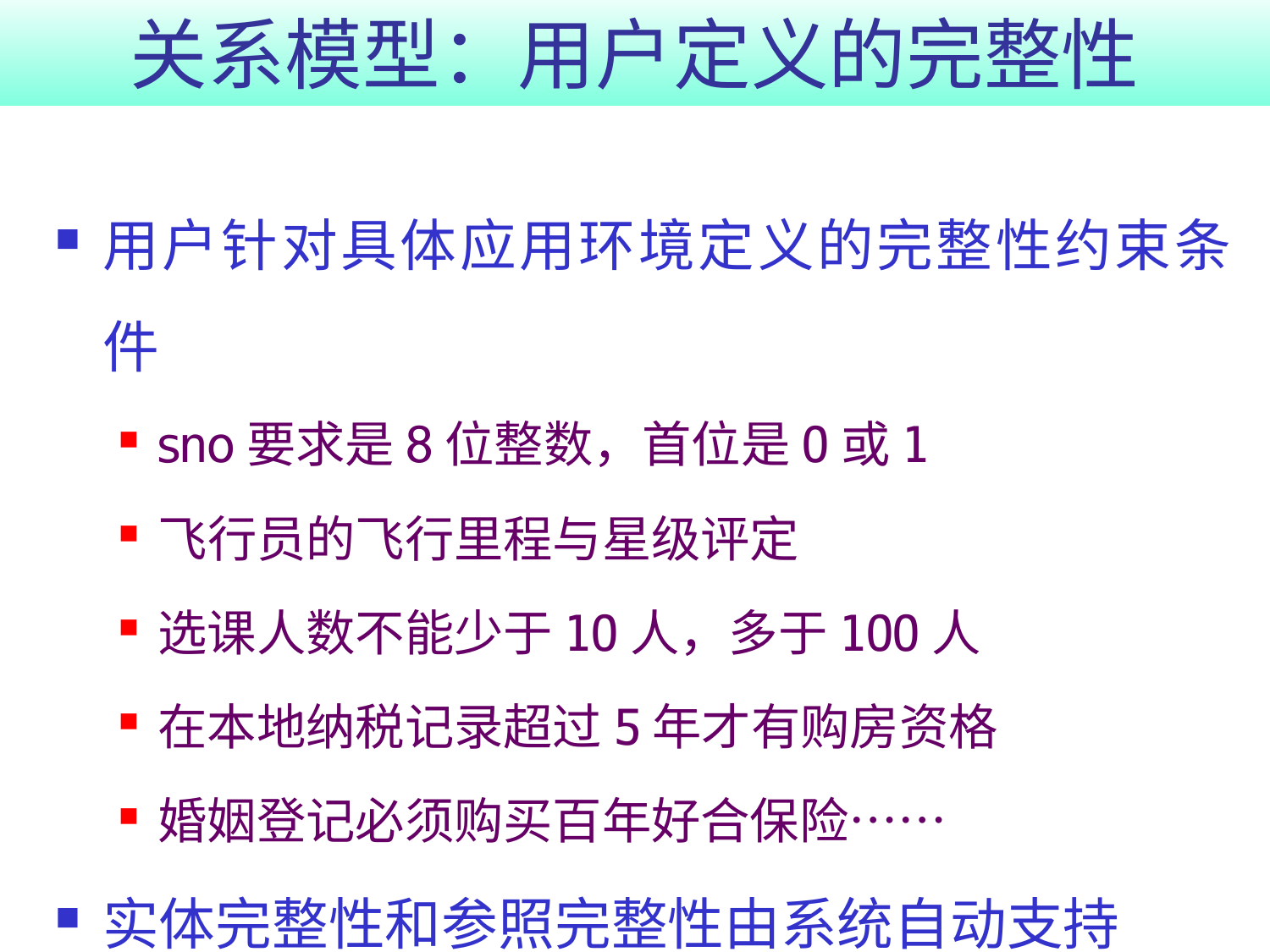

# 关系模型：用户定义的完整性
用户针对具体应用环境定义的完整性约束条件
sno要求是8位整数，首位是0或1
飞行员的飞行里程与星级评定
选课人数不能少于10人，多于100人
在本地纳税记录超过5年才有购房资格
婚姻登记必须购买百年好合保险……
实体完整性和参照完整性由系统自动支持
系统提供定义和检验用户定义的完整性的机制